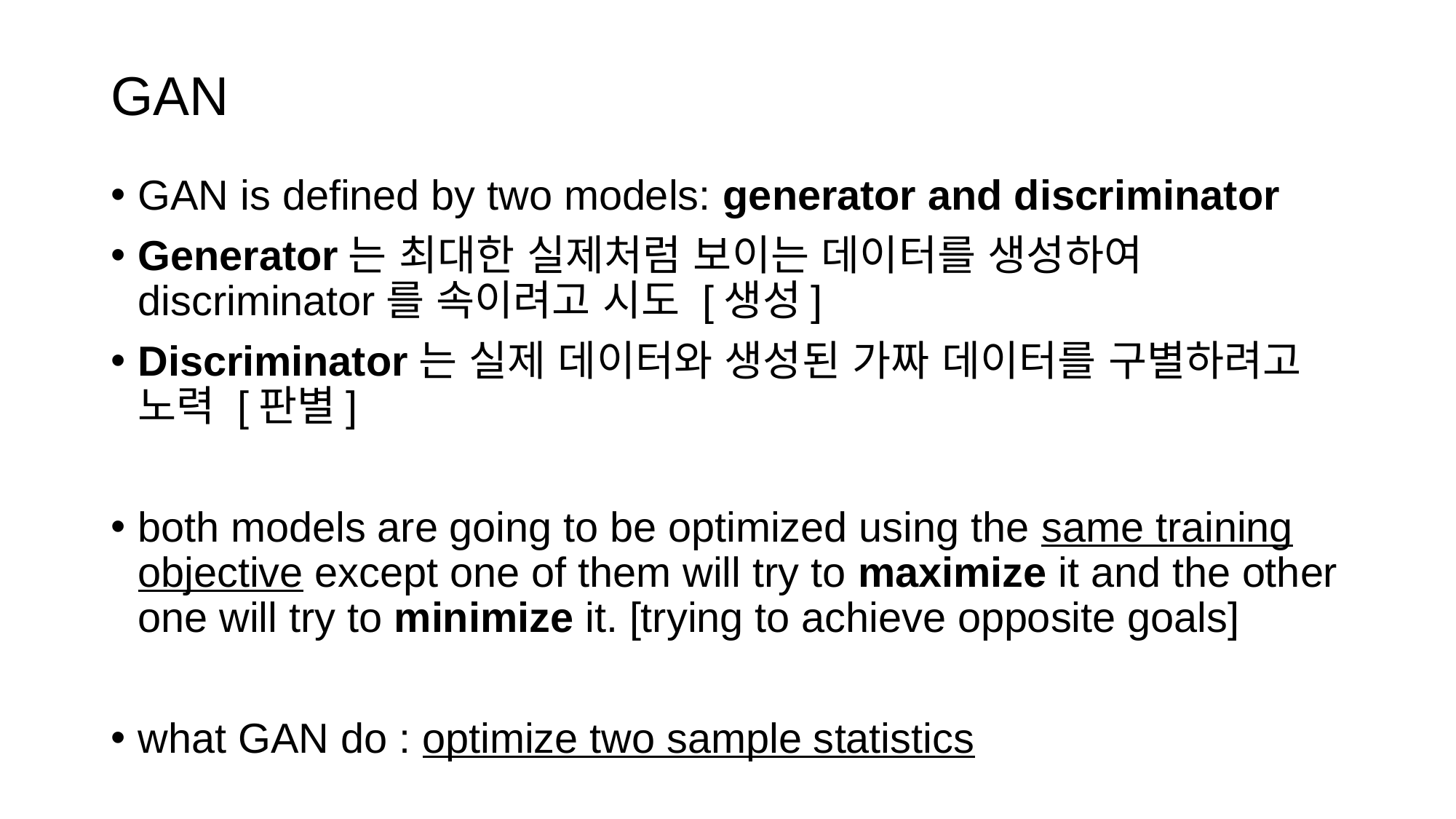

# GAN
GAN is defined by two models: generator and discriminator
Generator는 최대한 실제처럼 보이는 데이터를 생성하여 discriminator를 속이려고 시도 [생성]
Discriminator는 실제 데이터와 생성된 가짜 데이터를 구별하려고 노력 [판별]

both models are going to be optimized using the same training objective except one of them will try to maximize it and the other one will try to minimize it. [trying to achieve opposite goals]

what GAN do : optimize two sample statistics